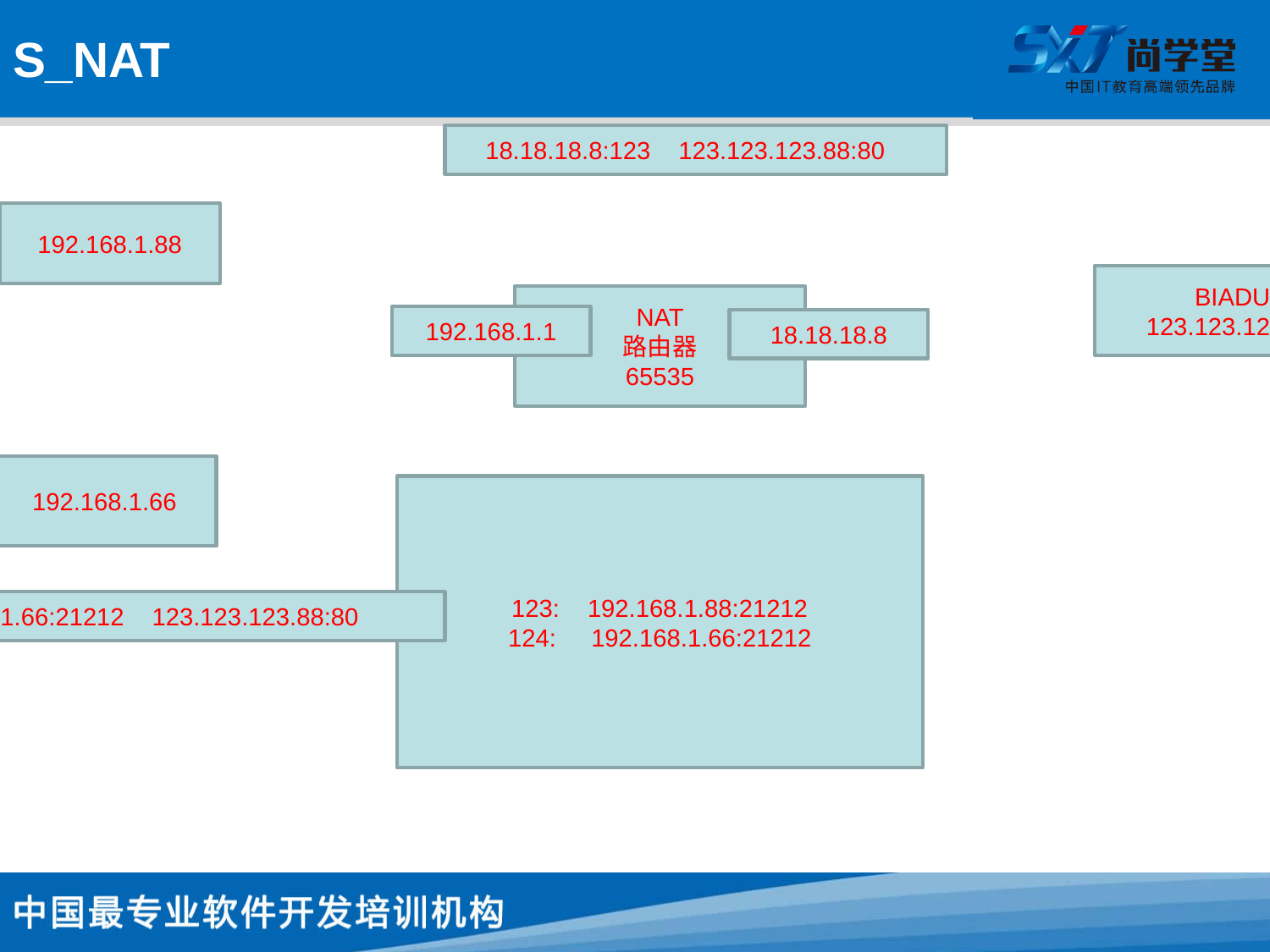

# S_NAT
18.18.18.8:123    123.123.123.88:80
192.168.1.88
BIADU
123.123.123.88
NAT
路由器
65535
192.168.1.1
18.18.18.8
192.168.1.66
123:    192.168.1.88:21212
124:     192.168.1.66:21212
192.168.1.66:21212    123.123.123.88:80